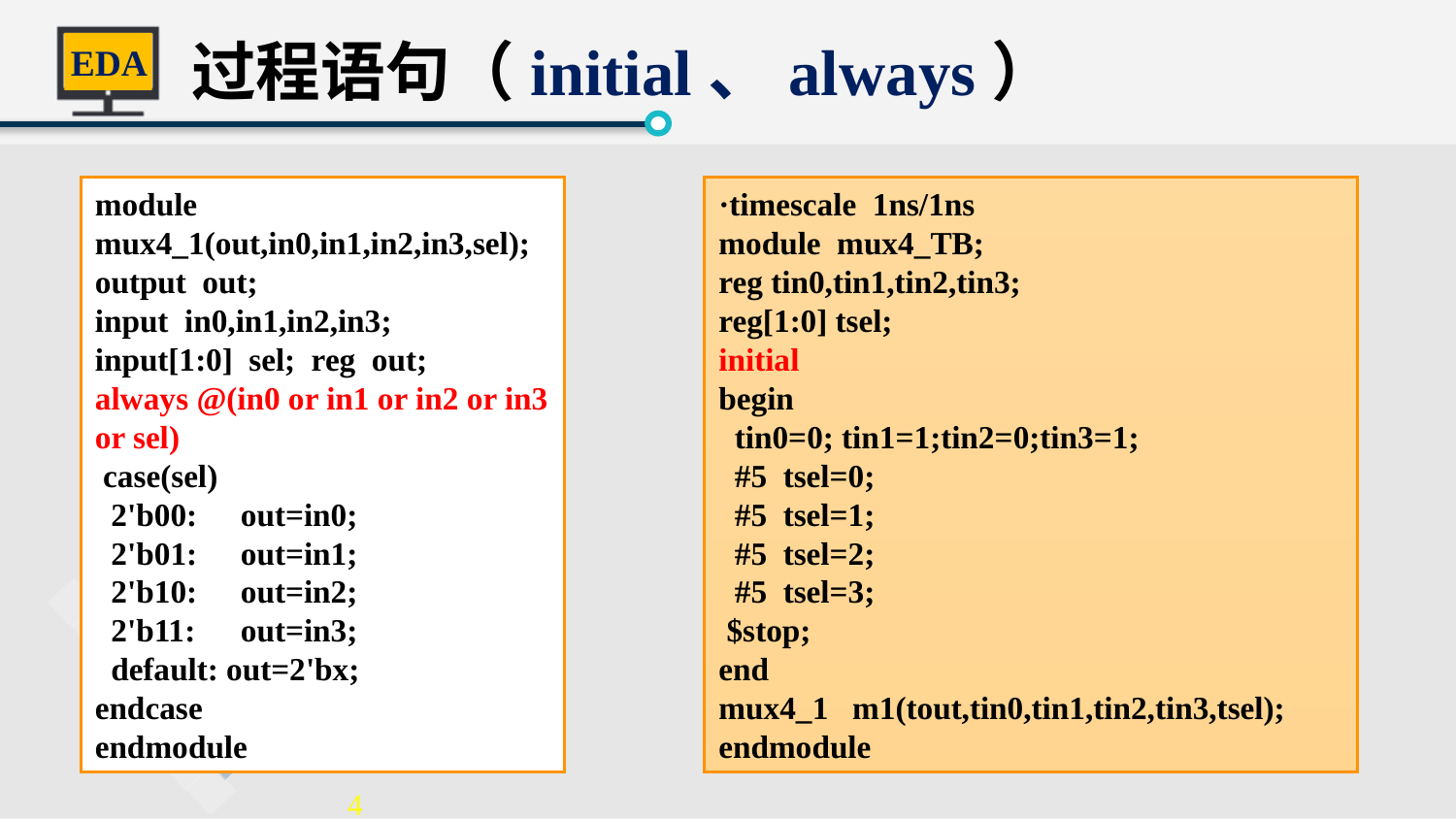

过程语句（initial、always）
module  mux4_1(out,in0,in1,in2,in3,sel);
output  out;
input  in0,in1,in2,in3;
input[1:0]  sel;  reg  out;
always @(in0 or in1 or in2 or in3 or sel)
 case(sel)
  2'b00: 	out=in0;
  2'b01: 	out=in1;
  2'b10: 	out=in2;
  2'b11: 	out=in3;
  default: out=2'bx;
endcase
endmodule
·timescale  1ns/1ns
module  mux4_TB;
reg tin0,tin1,tin2,tin3;
reg[1:0] tsel;
initial
begin
  tin0=0; tin1=1;tin2=0;tin3=1;
  #5  tsel=0;
  #5  tsel=1;
  #5  tsel=2;
  #5  tsel=3;
 $stop;
end
mux4_1   m1(tout,tin0,tin1,tin2,tin3,tsel);
endmodule
4